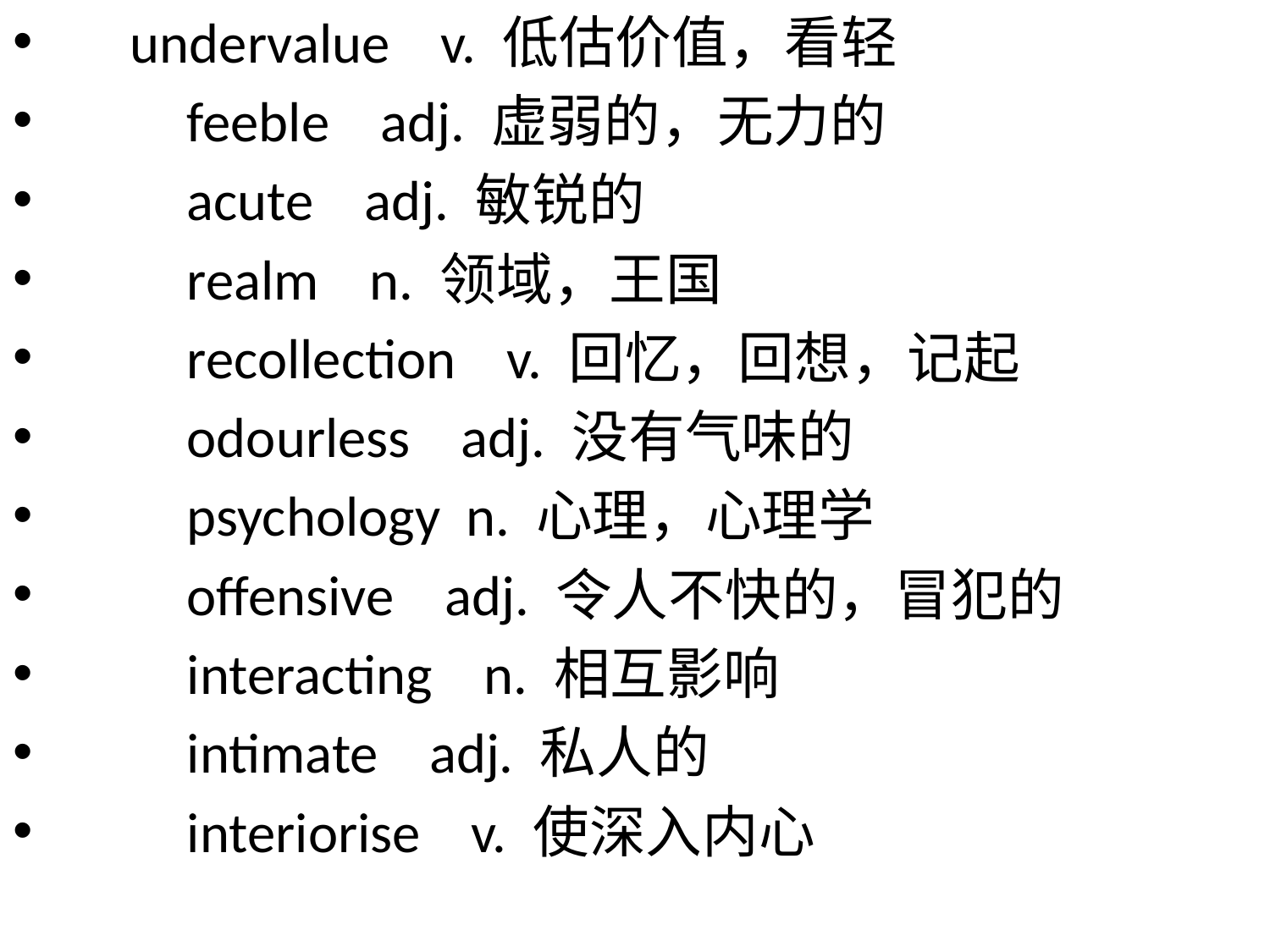

undervalue    v. 低估价值，看轻
　　feeble    adj. 虚弱的，无力的
　　acute    adj. 敏锐的
　　realm    n. 领域，王国
　　recollection    v. 回忆，回想，记起
　　odourless    adj. 没有气味的
　　psychology  n. 心理，心理学
　　offensive    adj. 令人不快的，冒犯的
　　interacting    n. 相互影响
　　intimate    adj. 私人的
　　interiorise    v. 使深入内心

#